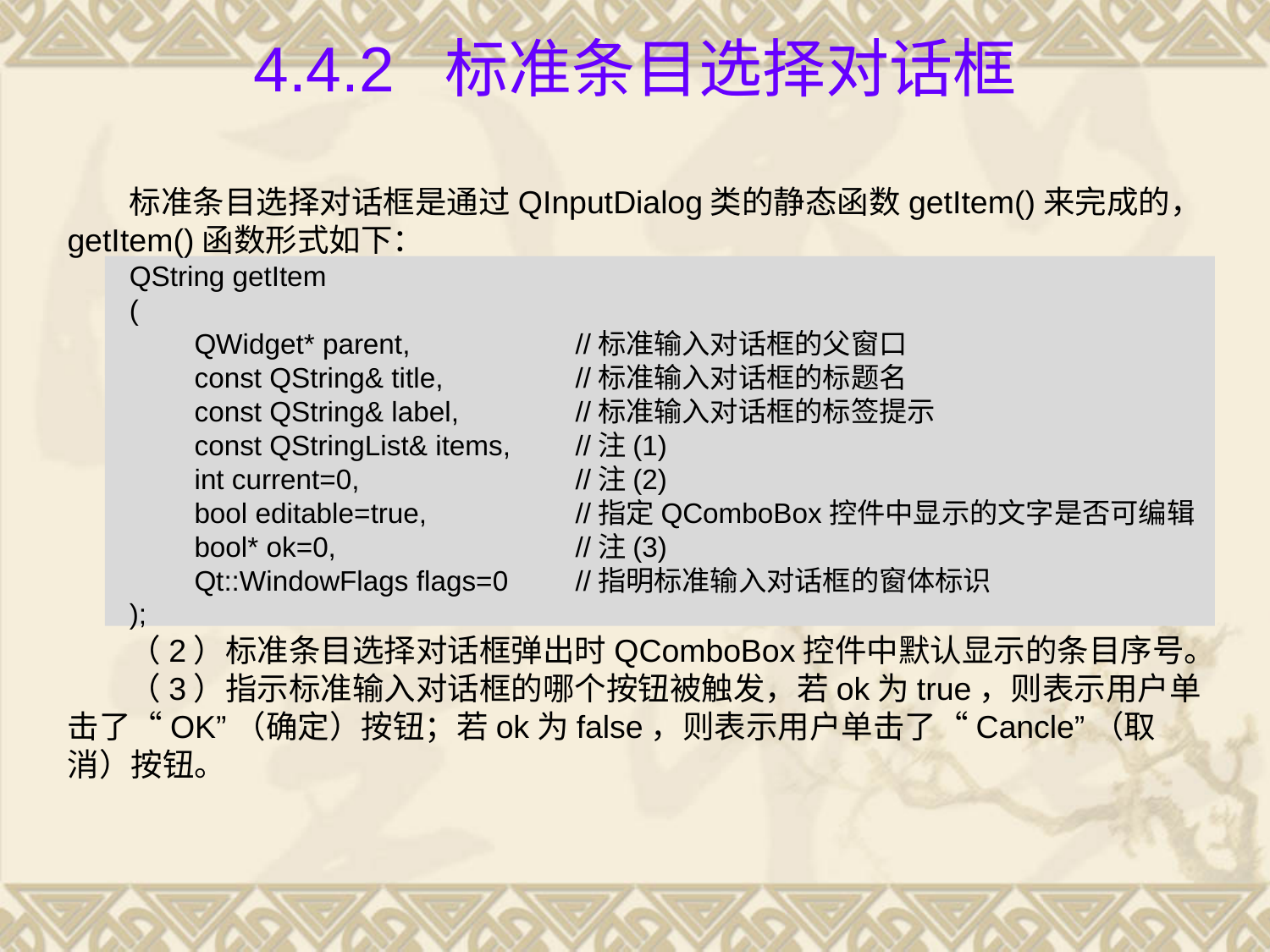

# 4.4.2  标准条目选择对话框
标准条目选择对话框是通过QInputDialog类的静态函数getItem()来完成的，getItem()函数形式如下：
QString getItem
(
	QWidget* parent,            	//标准输入对话框的父窗口
	const QString& title,       	//标准输入对话框的标题名
	const QString& label,       	//标准输入对话框的标签提示
	const QStringList& items,  	//注(1)
	int current=0,               	//注(2)
	bool editable=true,       	//指定QComboBox控件中显示的文字是否可编辑
	bool* ok=0,                  	//注(3)
	Qt::WindowFlags flags=0     	//指明标准输入对话框的窗体标识
);
（2）标准条目选择对话框弹出时QComboBox控件中默认显示的条目序号。
（3）指示标准输入对话框的哪个按钮被触发，若ok为true，则表示用户单击了“OK”（确定）按钮；若ok为false，则表示用户单击了“Cancle”（取消）按钮。